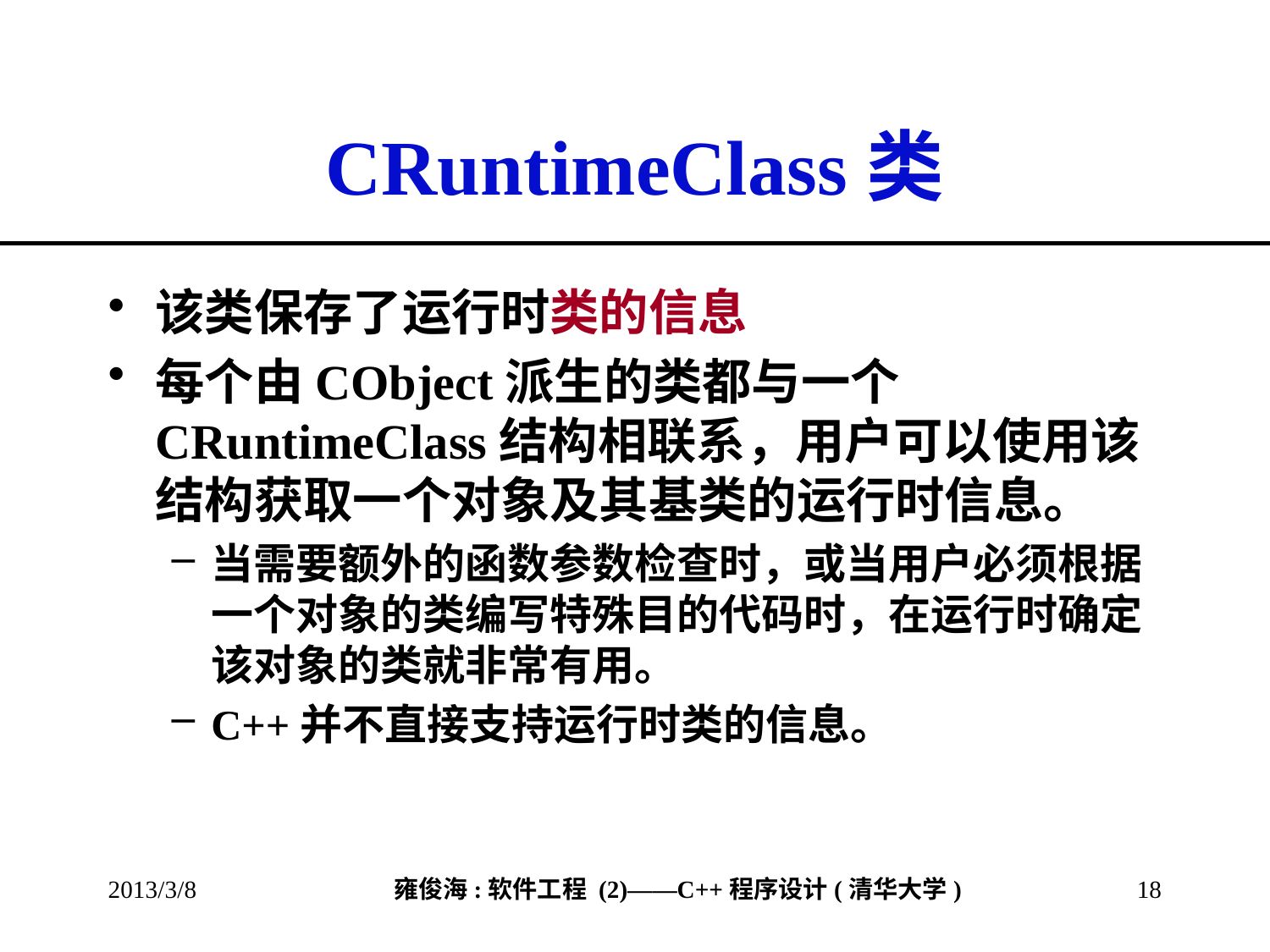

# CRuntimeClass类
该类保存了运行时类的信息
每个由CObject派生的类都与一个CRuntimeClass结构相联系，用户可以使用该结构获取一个对象及其基类的运行时信息。
当需要额外的函数参数检查时，或当用户必须根据一个对象的类编写特殊目的代码时，在运行时确定该对象的类就非常有用。
C++并不直接支持运行时类的信息。
2013/3/8
18